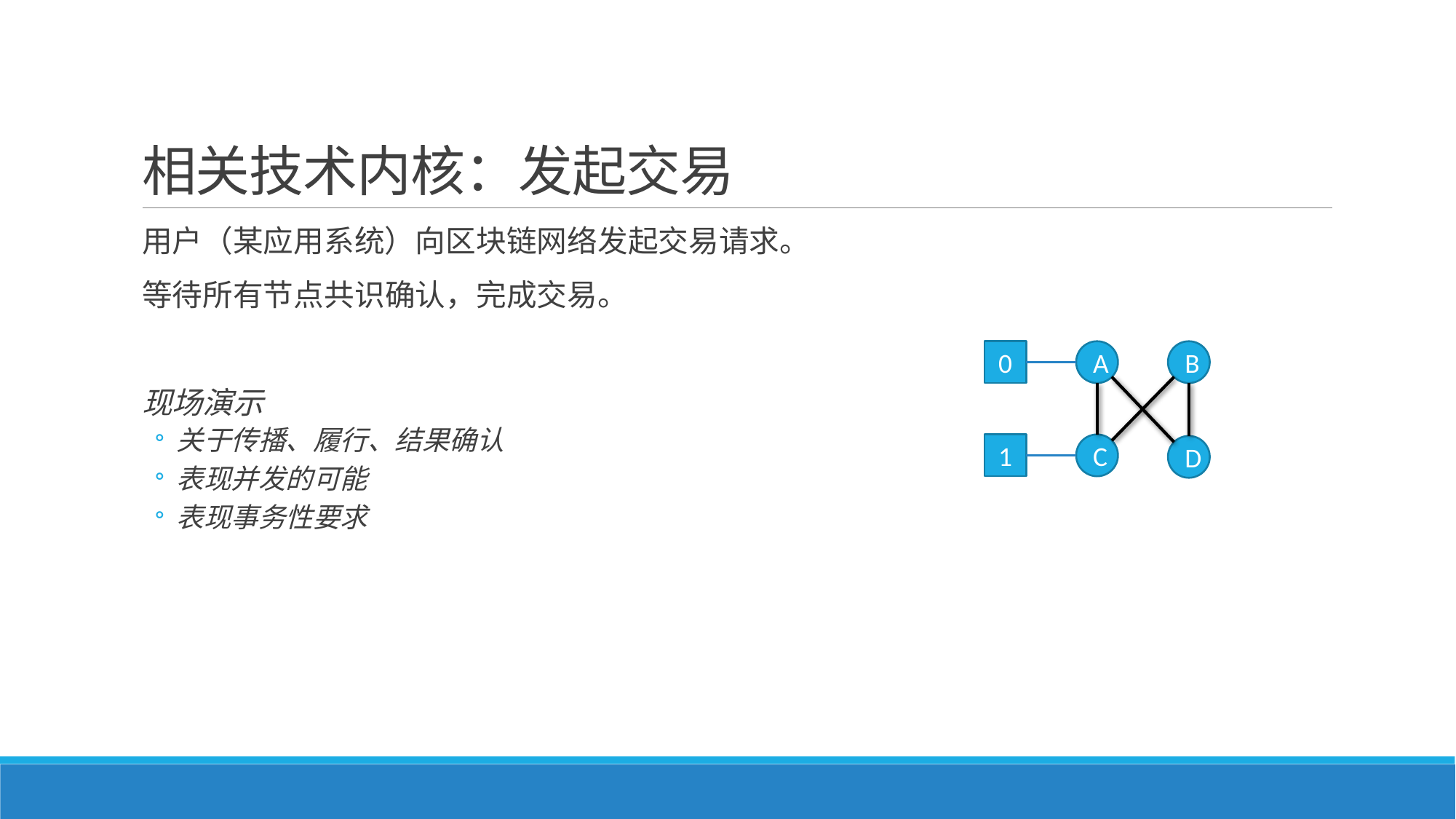

# 相关技术内核：发起交易
用户（某应用系统）向区块链网络发起交易请求。
等待所有节点共识确认，完成交易。

现场演示
关于传播、履行、结果确认
表现并发的可能
表现事务性要求
0
A
B
C
D
1